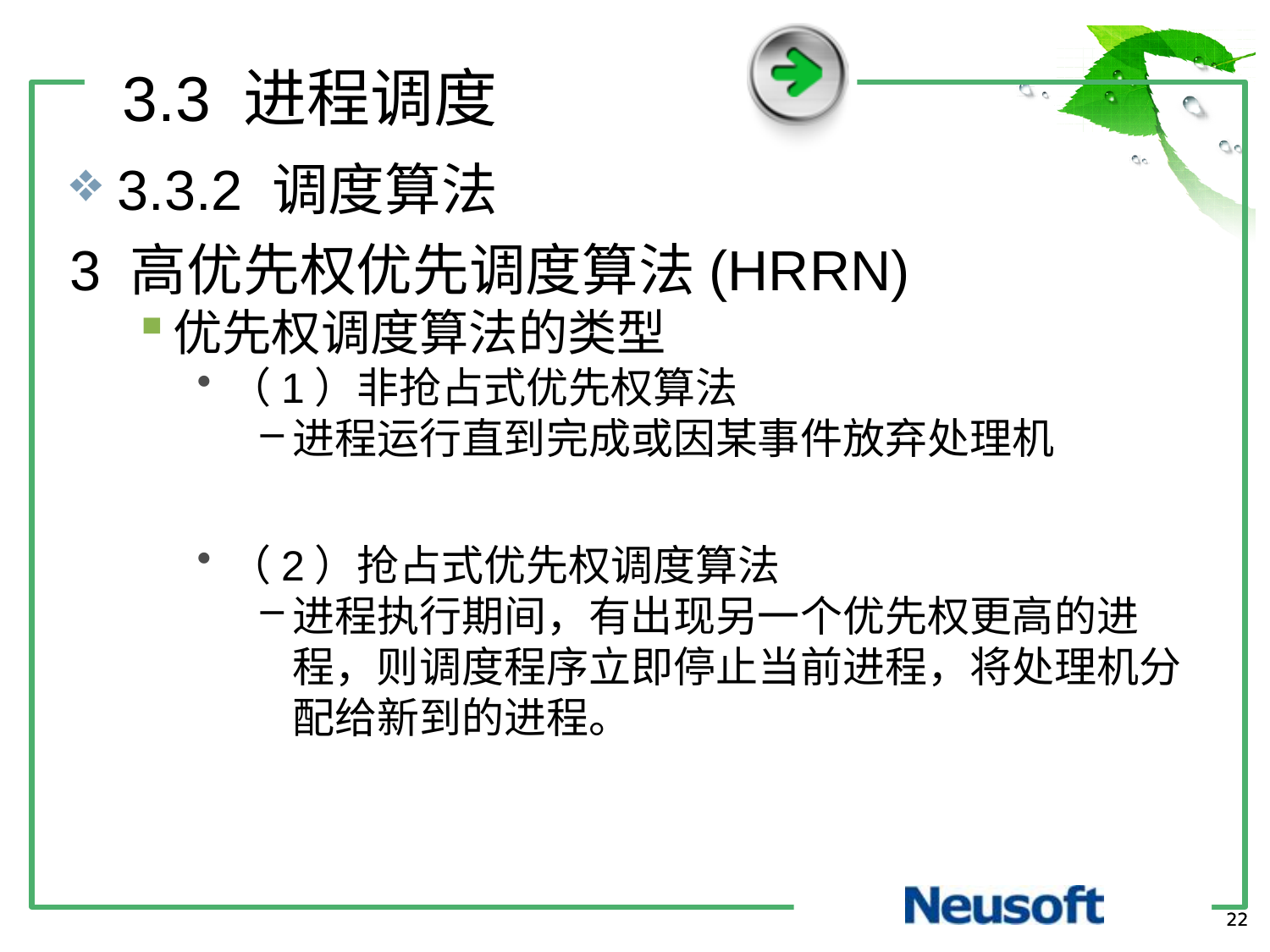

3.3 进程调度
3.3.2 调度算法
3 高优先权优先调度算法(HRRN)
优先权调度算法的类型
（1）非抢占式优先权算法
进程运行直到完成或因某事件放弃处理机

（2）抢占式优先权调度算法
进程执行期间，有出现另一个优先权更高的进程，则调度程序立即停止当前进程，将处理机分配给新到的进程。
22
22